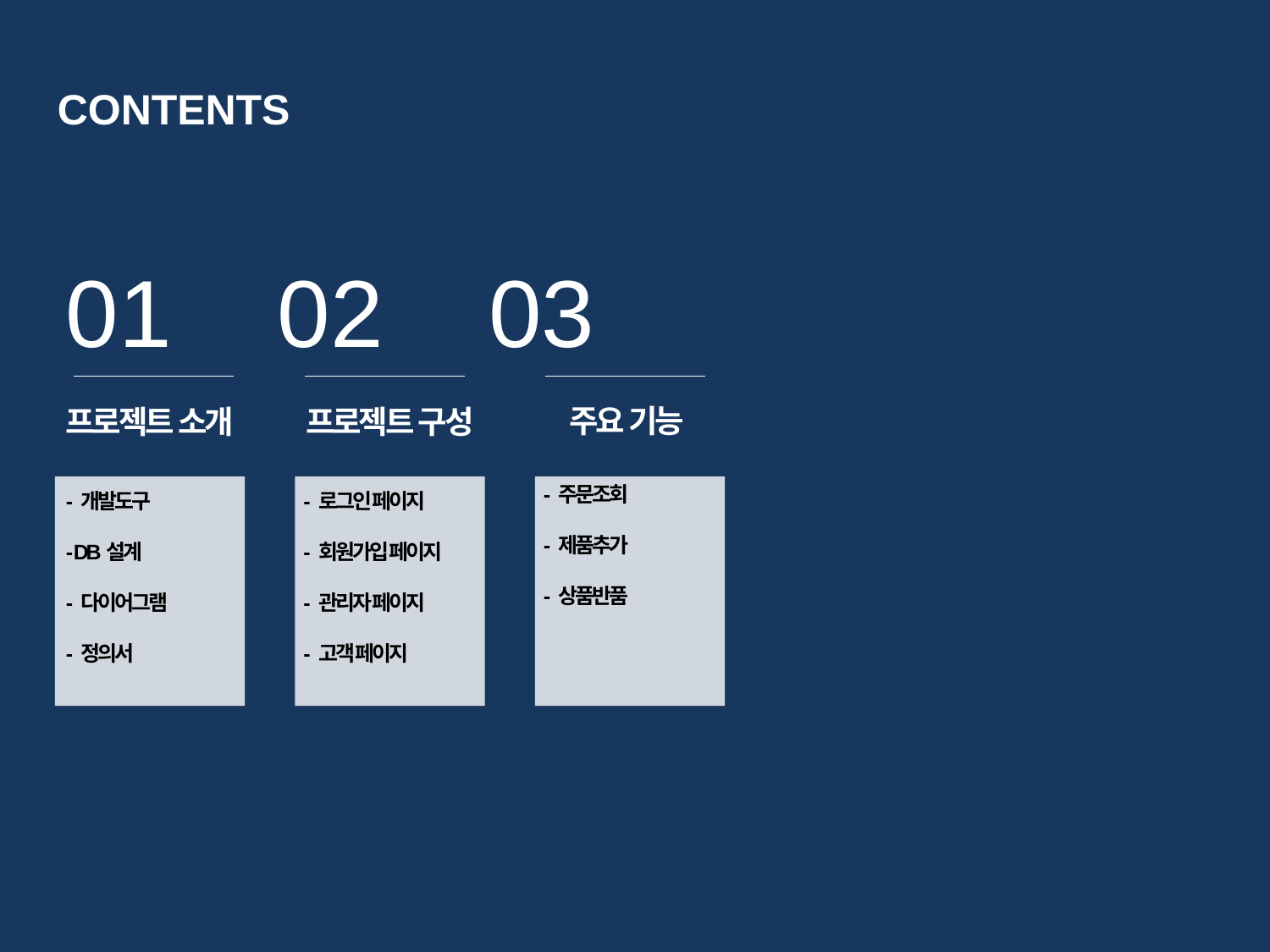

CONTENTS
01    02    03
주요 기능
프로젝트 소개
프로젝트 구성
- 주문조회

- 제품추가

- 상품반품

- 개발도구

- DB설계

- 다이어그램

- 정의서
- 로그인 페이지

- 회원가입 페이지

- 관리자 페이지

- 고객 페이지